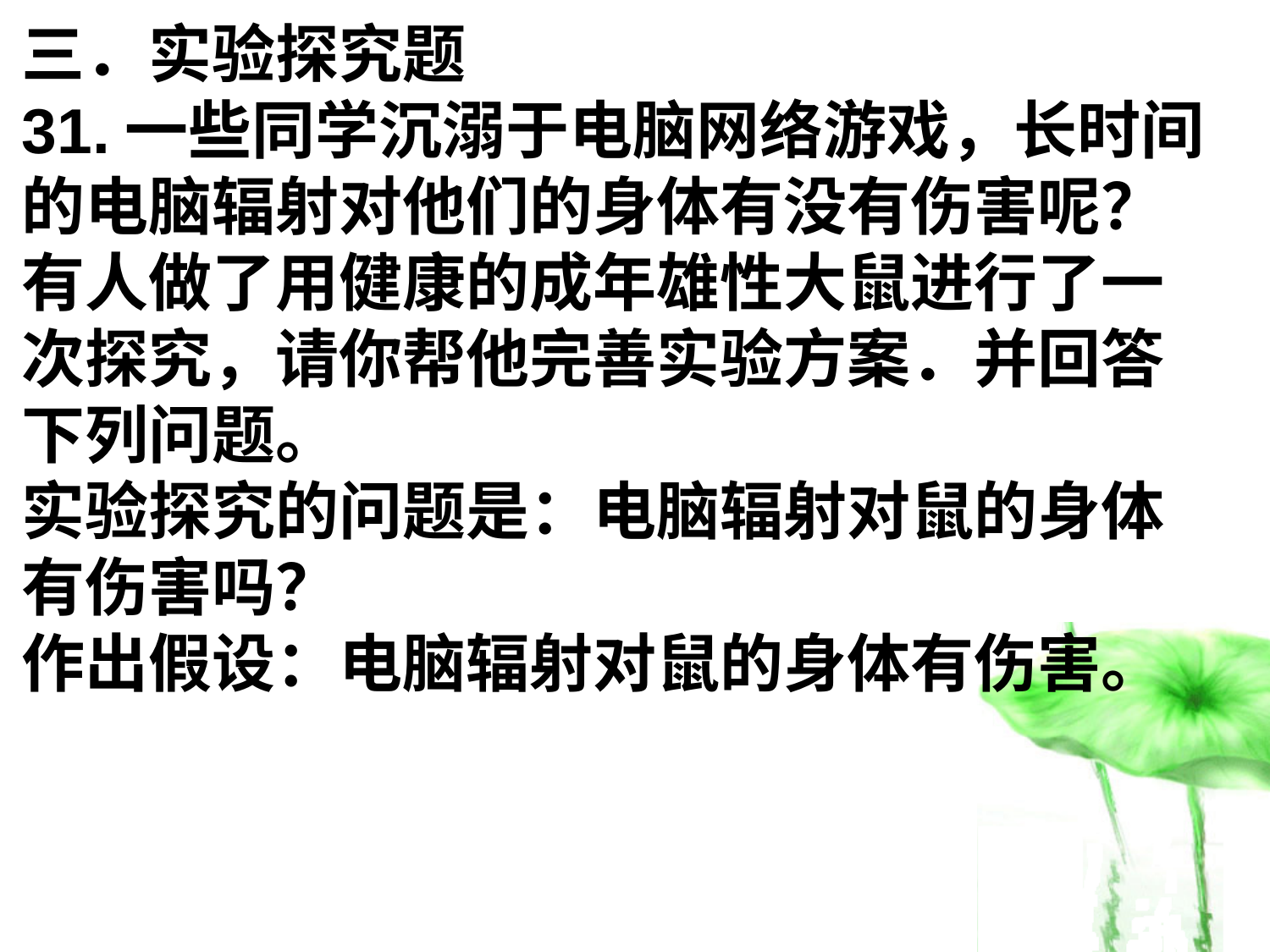

三．实验探究题
31.一些同学沉溺于电脑网络游戏，长时间的电脑辐射对他们的身体有没有伤害呢？有人做了用健康的成年雄性大鼠进行了一次探究，请你帮他完善实验方案．并回答下列问题。
实验探究的问题是：电脑辐射对鼠的身体有伤害吗？
作出假设：电脑辐射对鼠的身体有伤害。